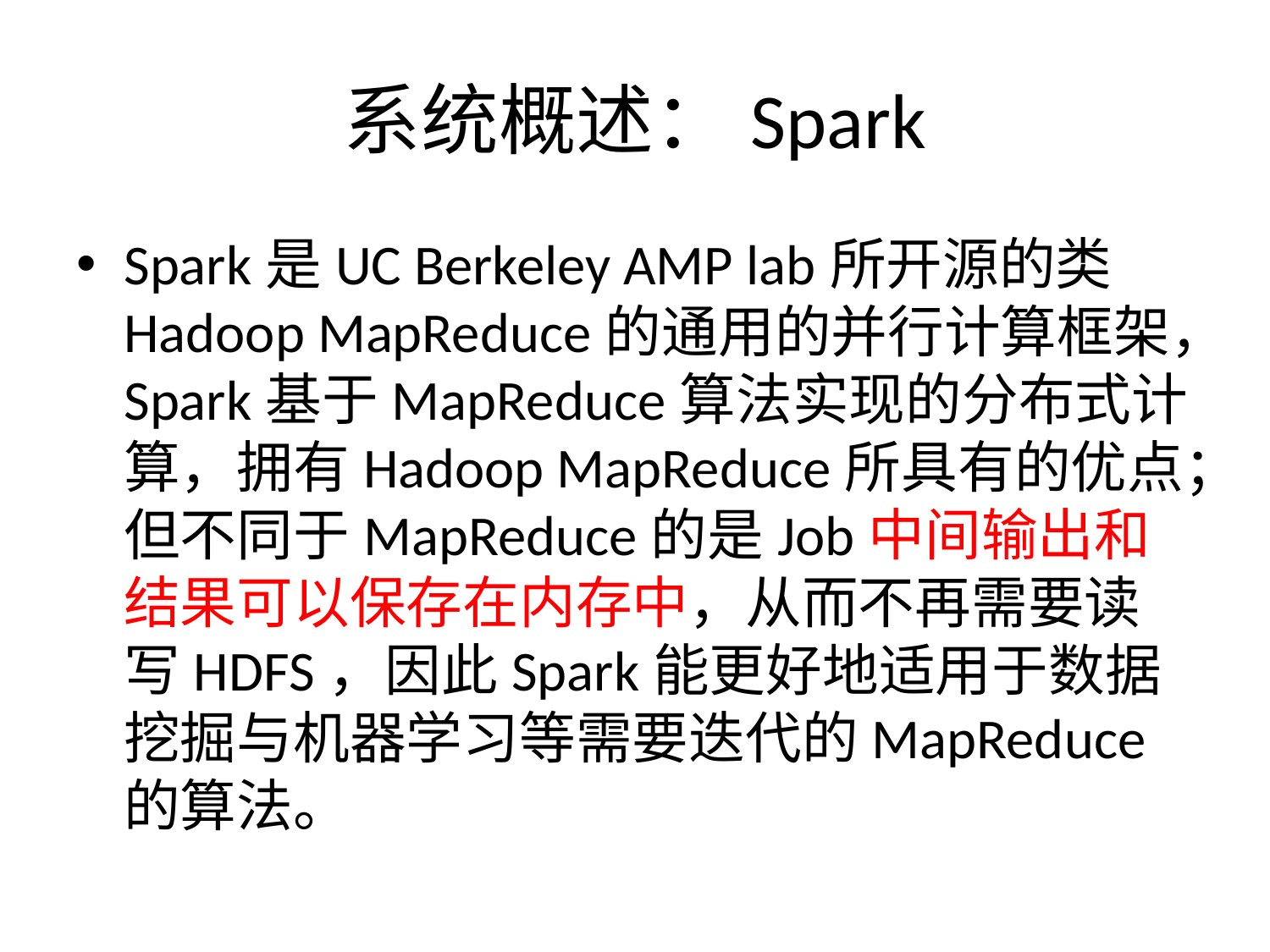

# 系统概述：Spark
Spark是UC Berkeley AMP lab所开源的类Hadoop MapReduce的通用的并行计算框架，Spark基于MapReduce算法实现的分布式计算，拥有Hadoop MapReduce所具有的优点；但不同于MapReduce的是Job中间输出和结果可以保存在内存中，从而不再需要读写HDFS，因此Spark能更好地适用于数据挖掘与机器学习等需要迭代的MapReduce的算法。